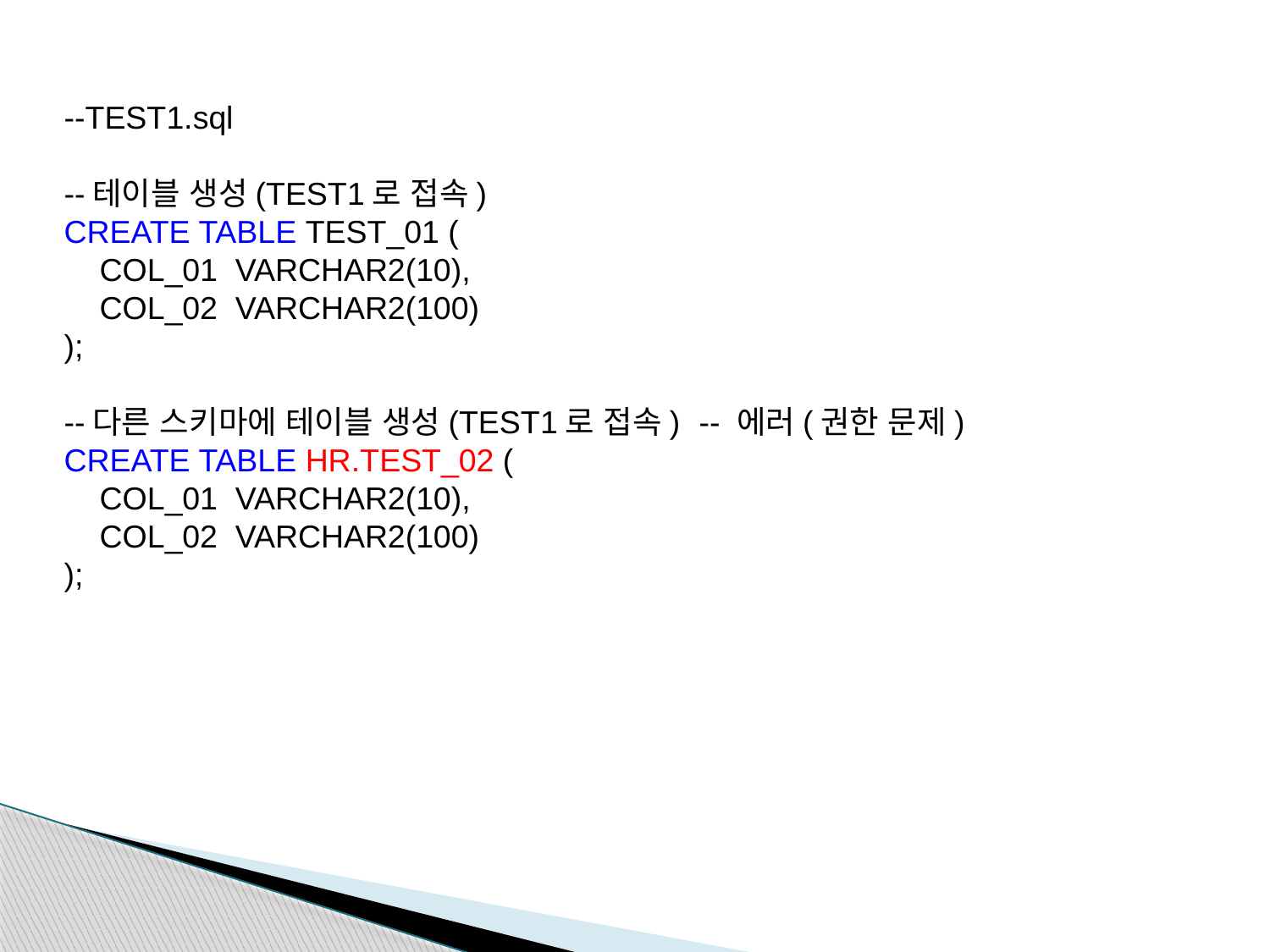

--TEST1.sql

--테이블 생성(TEST1로 접속)
CREATE TABLE TEST_01 (
    COL_01  VARCHAR2(10),
    COL_02  VARCHAR2(100)
);

--다른 스키마에 테이블 생성(TEST1로 접속)	-- 에러(권한 문제)
CREATE TABLE HR.TEST_02 (
    COL_01  VARCHAR2(10),
    COL_02  VARCHAR2(100)
);